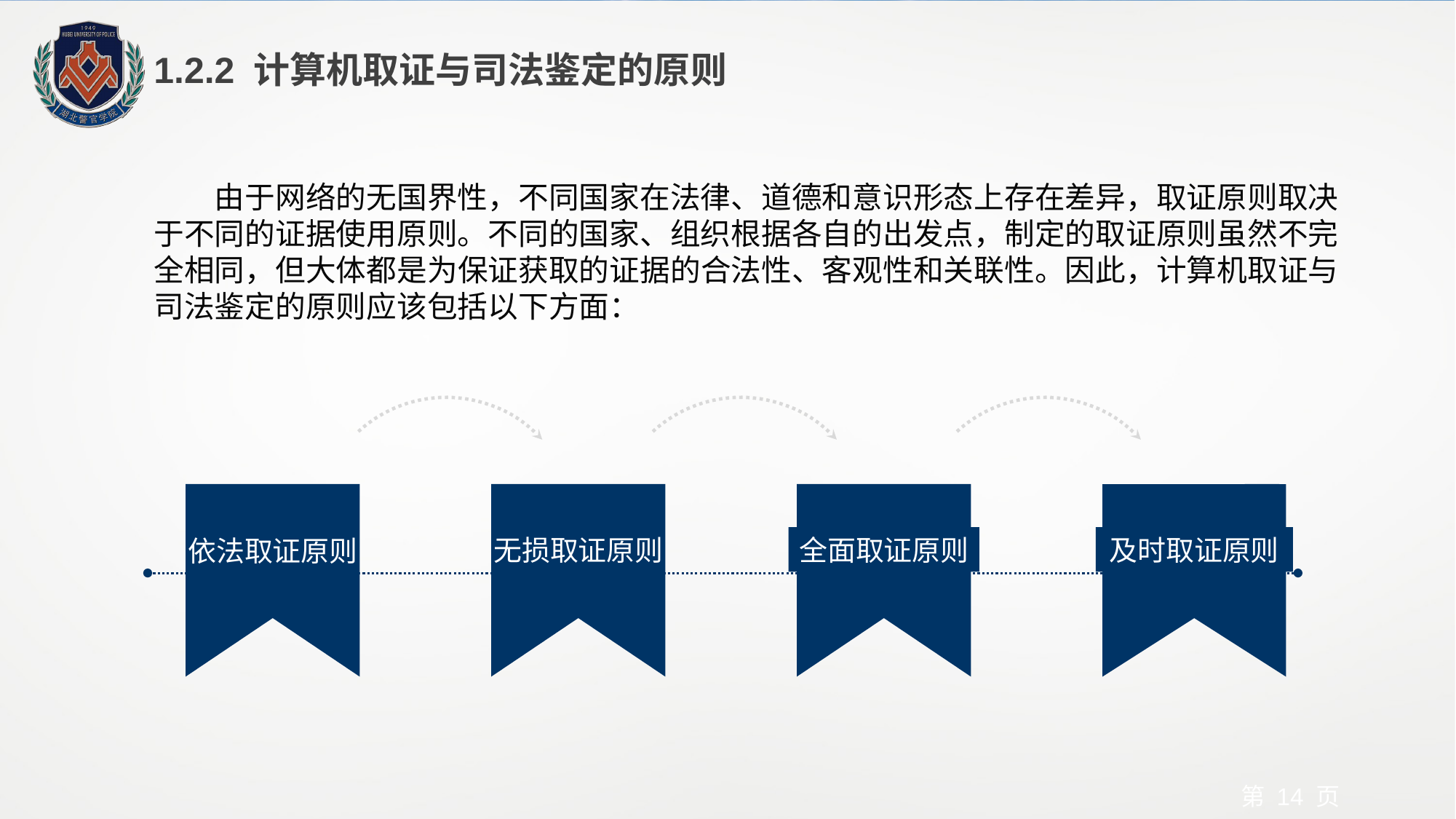

1.2.2 计算机取证与司法鉴定的原则
　　由于网络的无国界性，不同国家在法律、道德和意识形态上存在差异，取证原则取决于不同的证据使用原则。不同的国家、组织根据各自的出发点，制定的取证原则虽然不完全相同，但大体都是为保证获取的证据的合法性、客观性和关联性。因此，计算机取证与司法鉴定的原则应该包括以下方面：

全面取证原则

依法取证原则

无损取证原则

及时取证原则